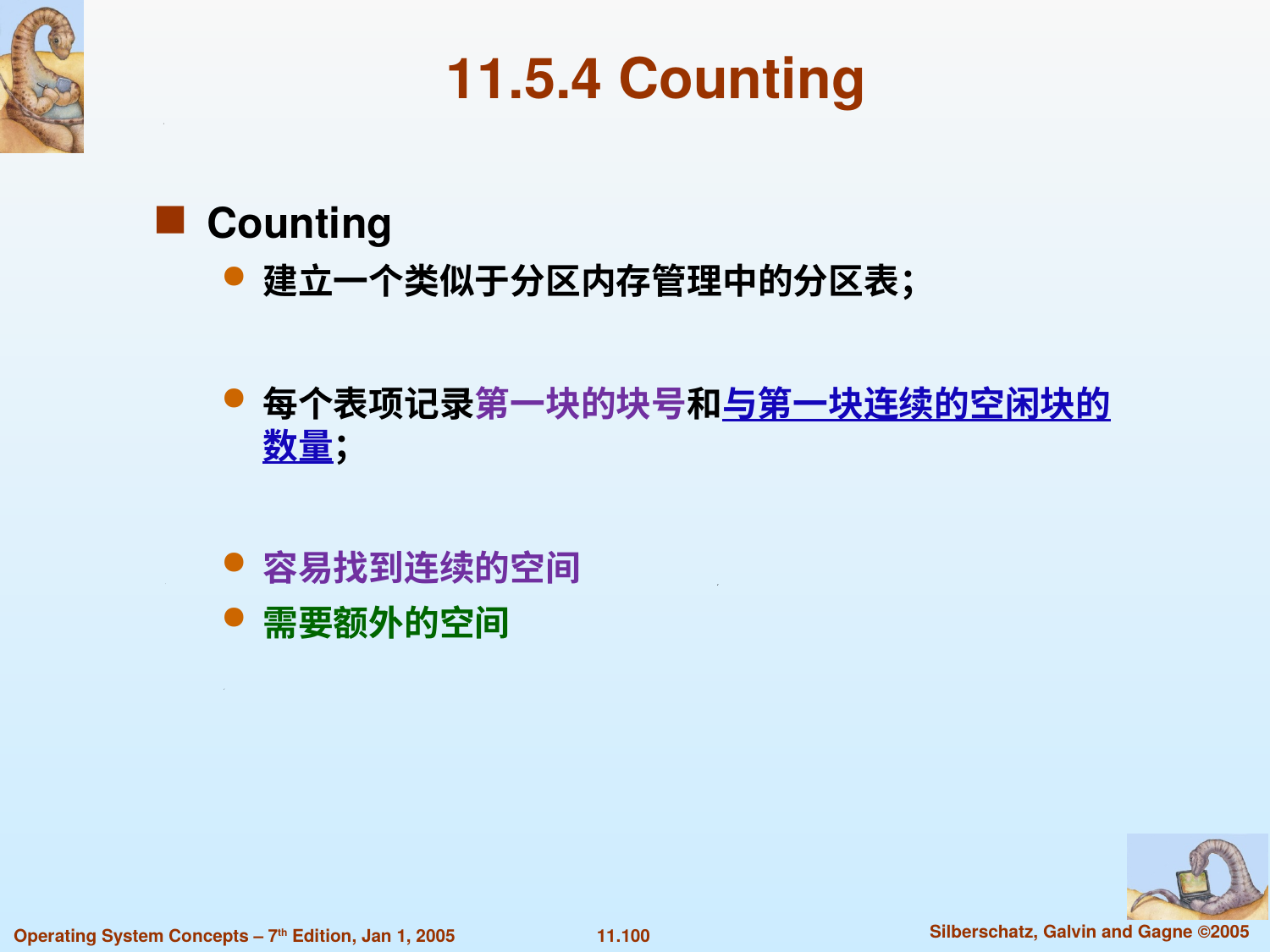

11.5.4 Counting
Counting
建立一个类似于分区内存管理中的分区表；

每个表项记录第一块的块号和与第一块连续的空闲块的数量；

容易找到连续的空间
需要额外的空间